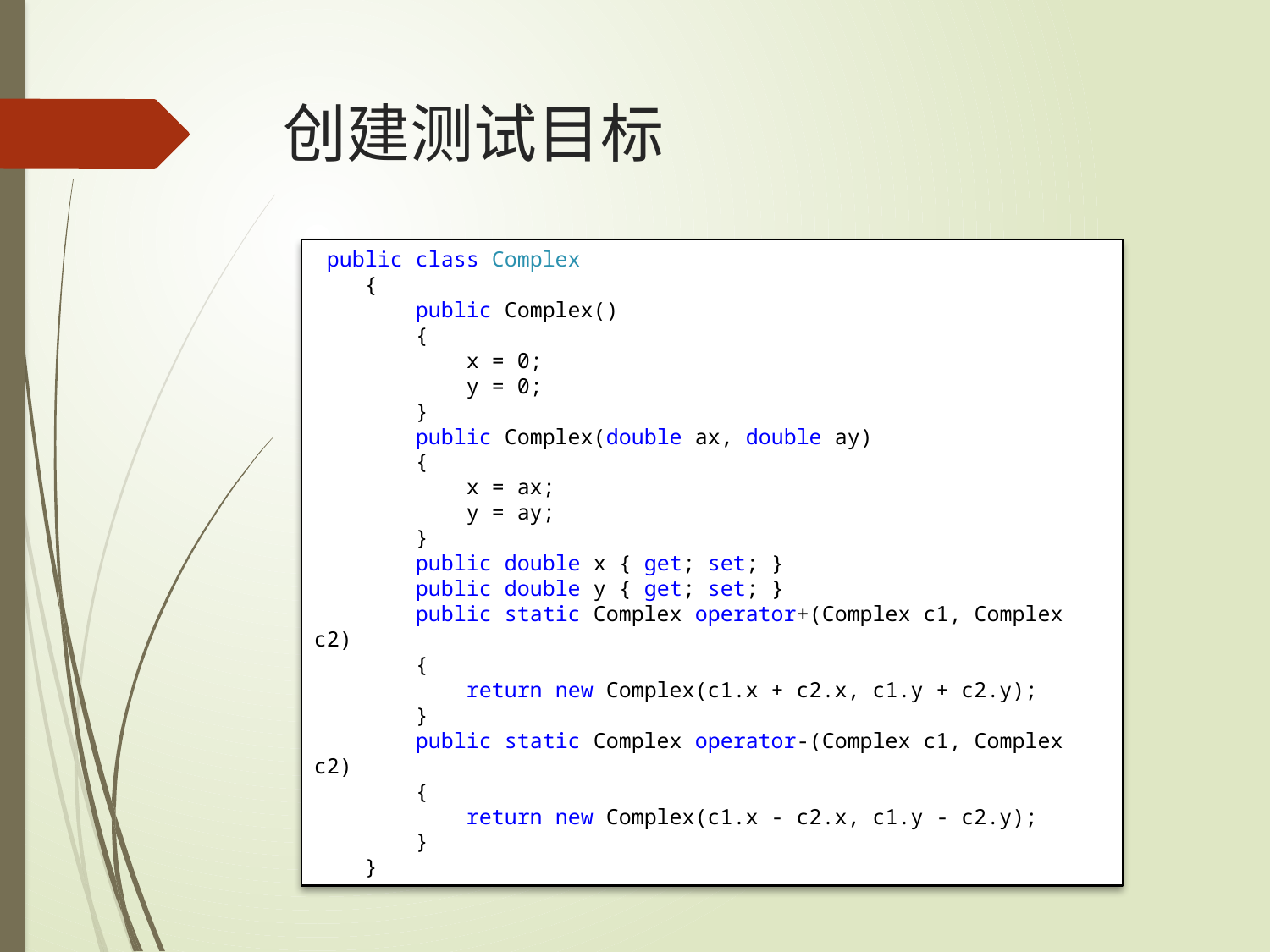

# 创建测试目标
 public class Complex
    {
        public Complex()
        {
            x = 0;
            y = 0;
        }
        public Complex(double ax, double ay)
        {
            x = ax;
            y = ay;
        }
        public double x { get; set; }
        public double y { get; set; }
        public static Complex operator+(Complex c1, Complex c2)
        {
            return new Complex(c1.x + c2.x, c1.y + c2.y);
        }
        public static Complex operator-(Complex c1, Complex c2)
        {
            return new Complex(c1.x - c2.x, c1.y - c2.y);
        }
    }